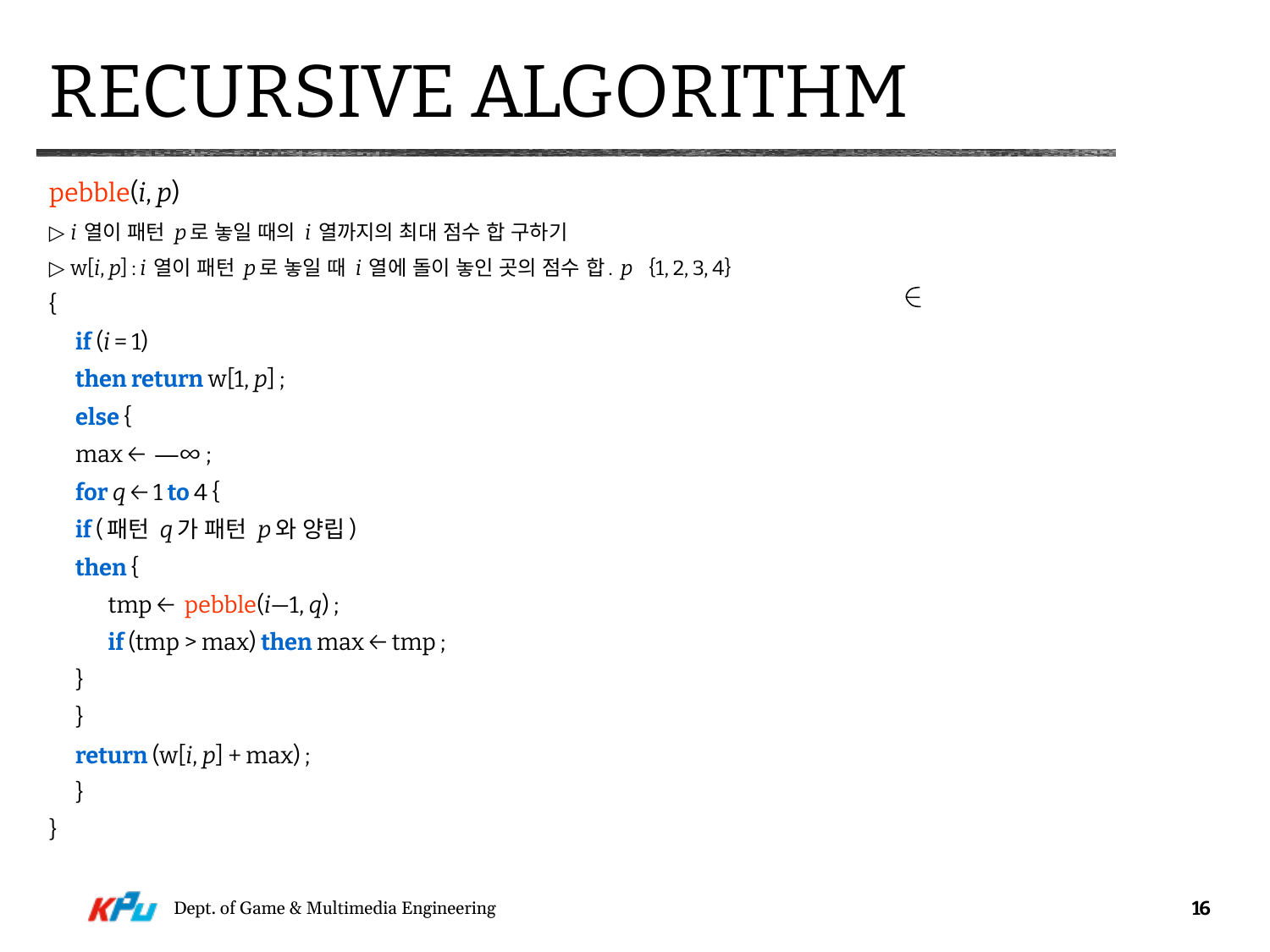

# Recursive Algorithm
pebble(i, p)
▷ i 열이 패턴 p로 놓일 때의 i 열까지의 최대 점수 합 구하기
▷ w[i, p] : i 열이 패턴 p로 놓일 때 i 열에 돌이 놓인 곳의 점수 합.  p    {1, 2, 3, 4}
{
	if (i = 1)
		then return w[1, p] ;
		else {
			max ←  ―∞ ;
			for q ← 1 to 4 {
				if (패턴 q가 패턴 p와 양립)
				then {
				       tmp ←  pebble(i―1, q) ;
				       if (tmp > max) then max ← tmp ;
				}
			}
			return (w[i, p] + max) ;
		}
}

Dept. of Game & Multimedia Engineering
16